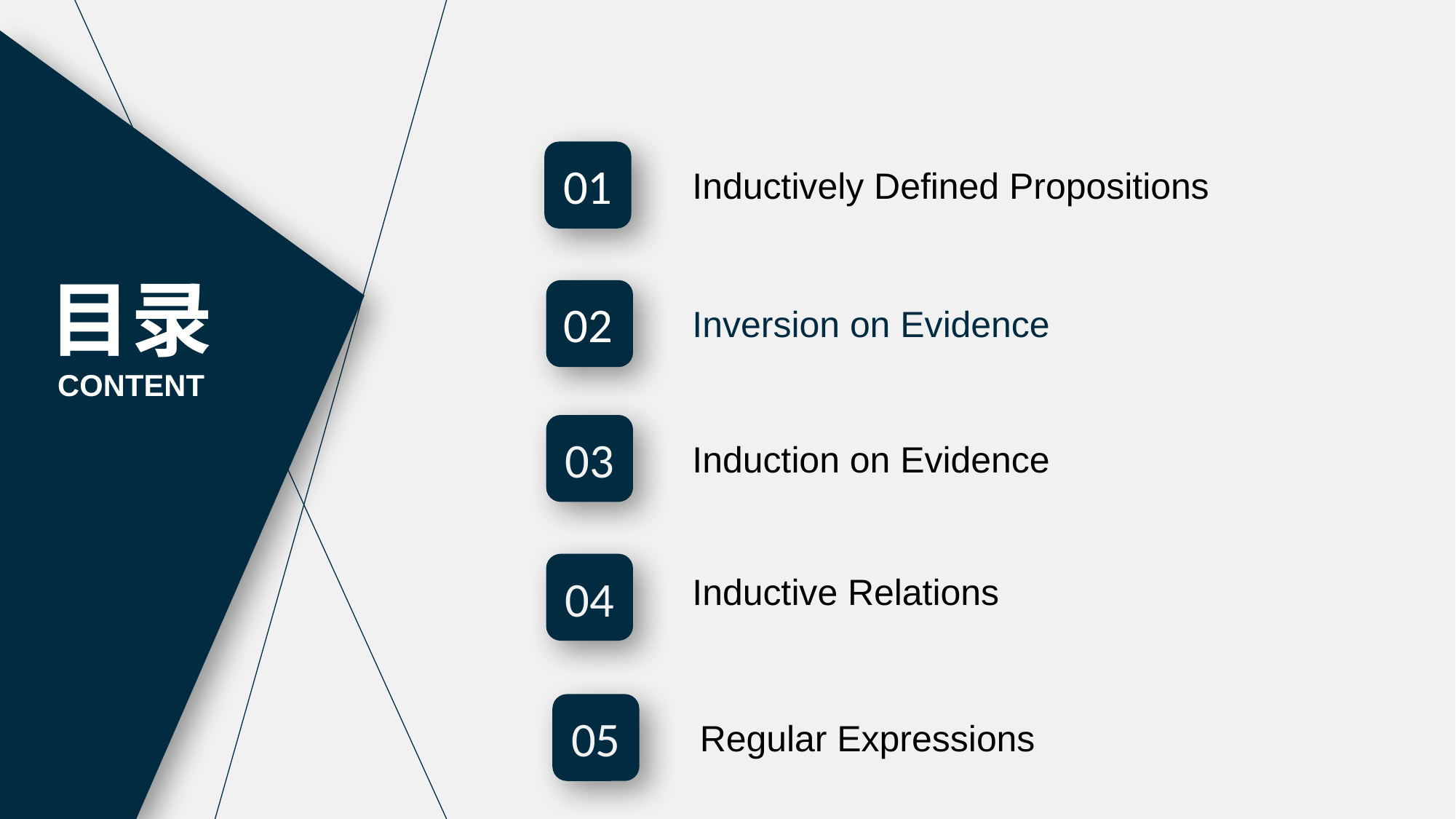

01
Inductively Defined Propositions
目录
CONTENT

02
Inversion on Evidence
03
Induction on Evidence

04
Inductive Relations

05
Regular Expressions